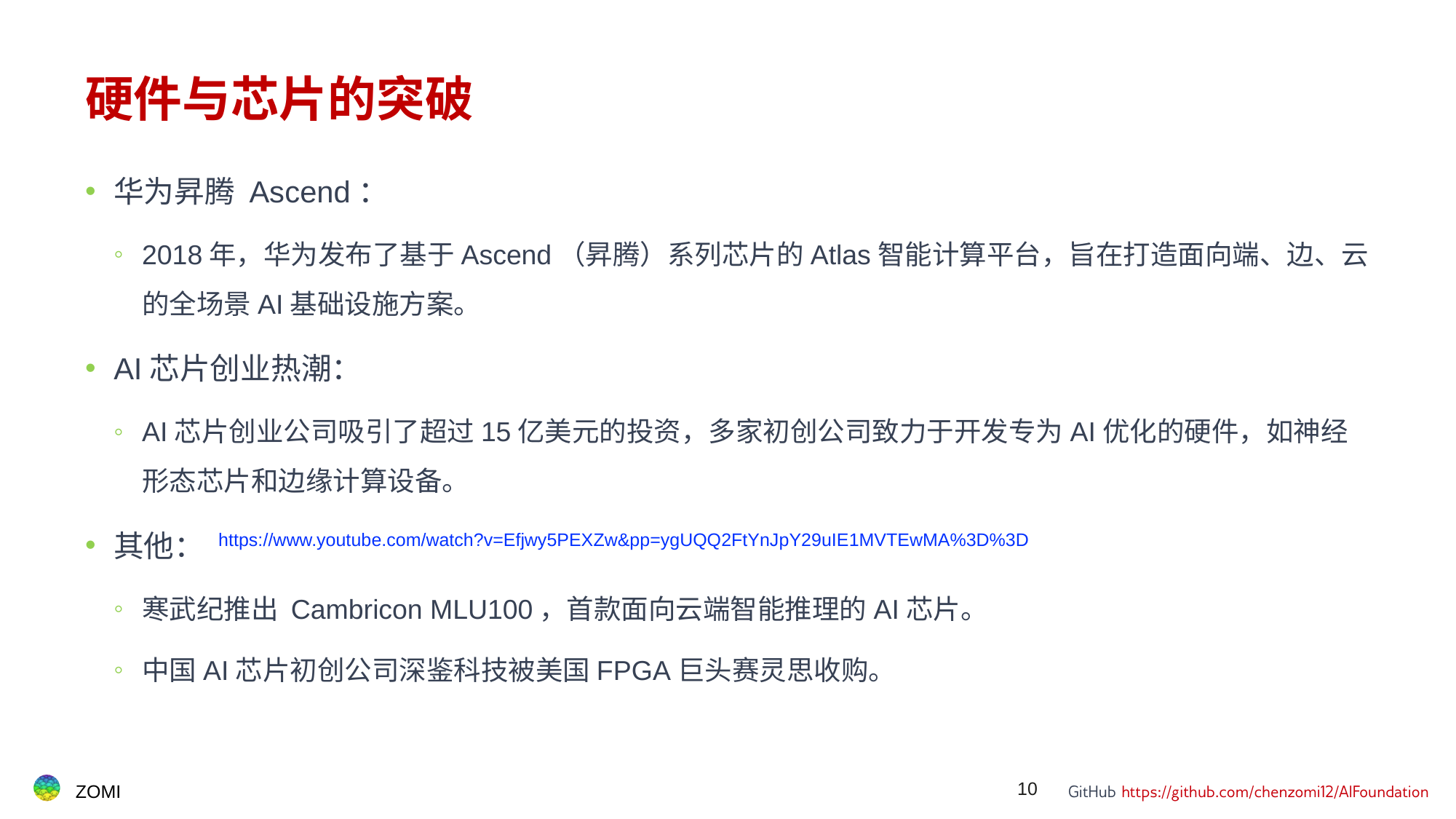

# 硬件与芯片的突破
华为昇腾 Ascend：
2018年，华为发布了基于Ascend（昇腾）系列芯片的Atlas智能计算平台，旨在打造面向端、边、云的全场景AI基础设施方案。
AI芯片创业热潮：
AI芯片创业公司吸引了超过15亿美元的投资，多家初创公司致力于开发专为AI优化的硬件，如神经形态芯片和边缘计算设备。
其他：
寒武纪推出 Cambricon MLU100，首款面向云端智能推理的AI芯片。
中国AI芯片初创公司深鉴科技被美国FPGA巨头赛灵思收购。

https://www.youtube.com/watch?v=Efjwy5PEXZw&pp=ygUQQ2FtYnJpY29uIE1MVTEwMA%3D%3D